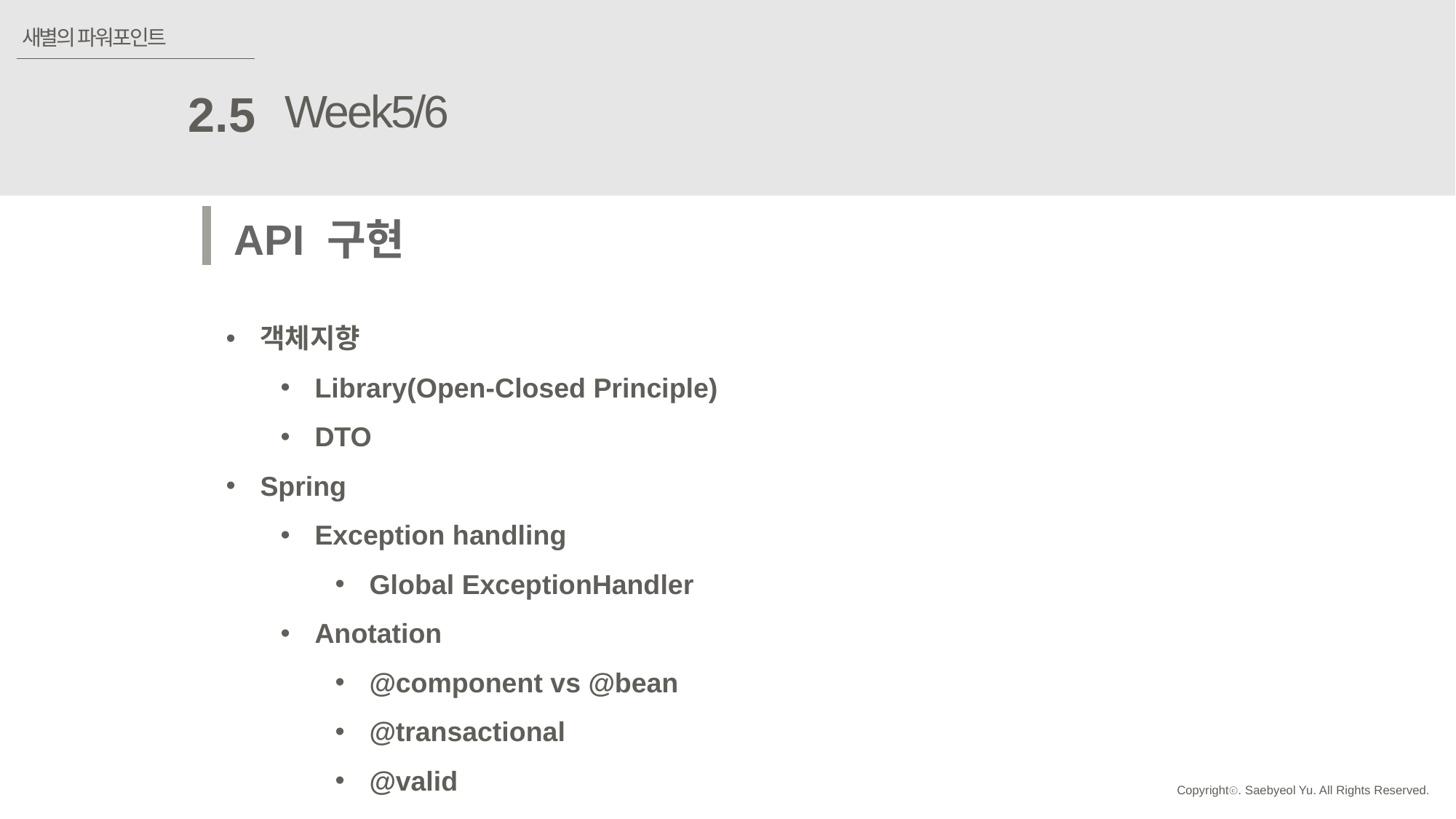

새별의 파워포인트
Week5/6

2.5
API 구현
객체지향
Library(Open-Closed Principle)
DTO
Spring
Exception handling
Global ExceptionHandler
Anotation
@component vs @bean
@transactional
@valid
@autowired